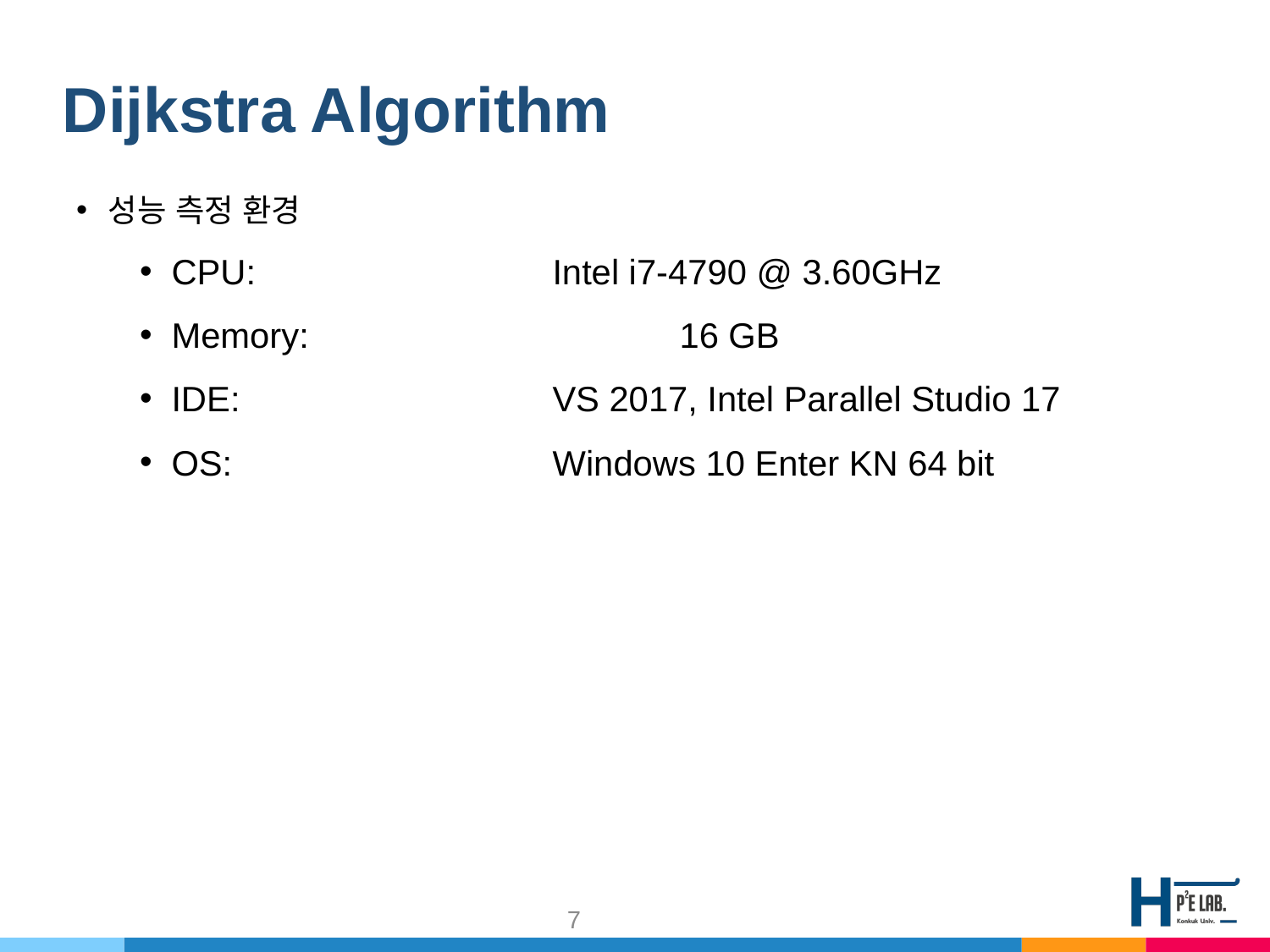

Dijkstra Algorithm
성능 측정 환경
CPU:			Intel i7-4790 @ 3.60GHz
Memory:			16 GB
IDE:			VS 2017, Intel Parallel Studio 17
OS:			Windows 10 Enter KN 64 bit

7